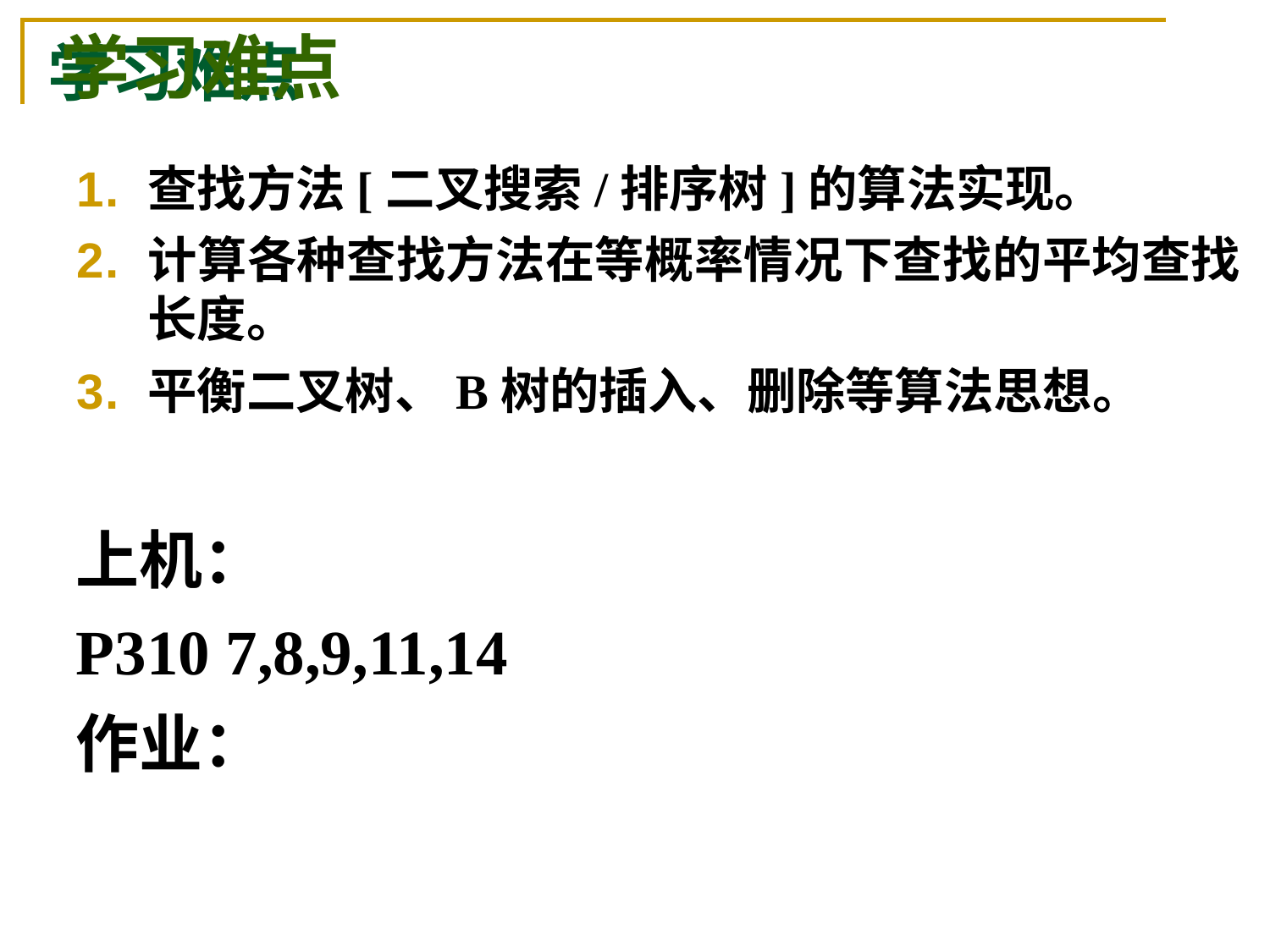

学习难点
# 学习难点
查找方法[二叉搜索/排序树]的算法实现。
计算各种查找方法在等概率情况下查找的平均查找长度。
平衡二叉树、B树的插入、删除等算法思想。
上机：
P310 7,8,9,11,14
作业：